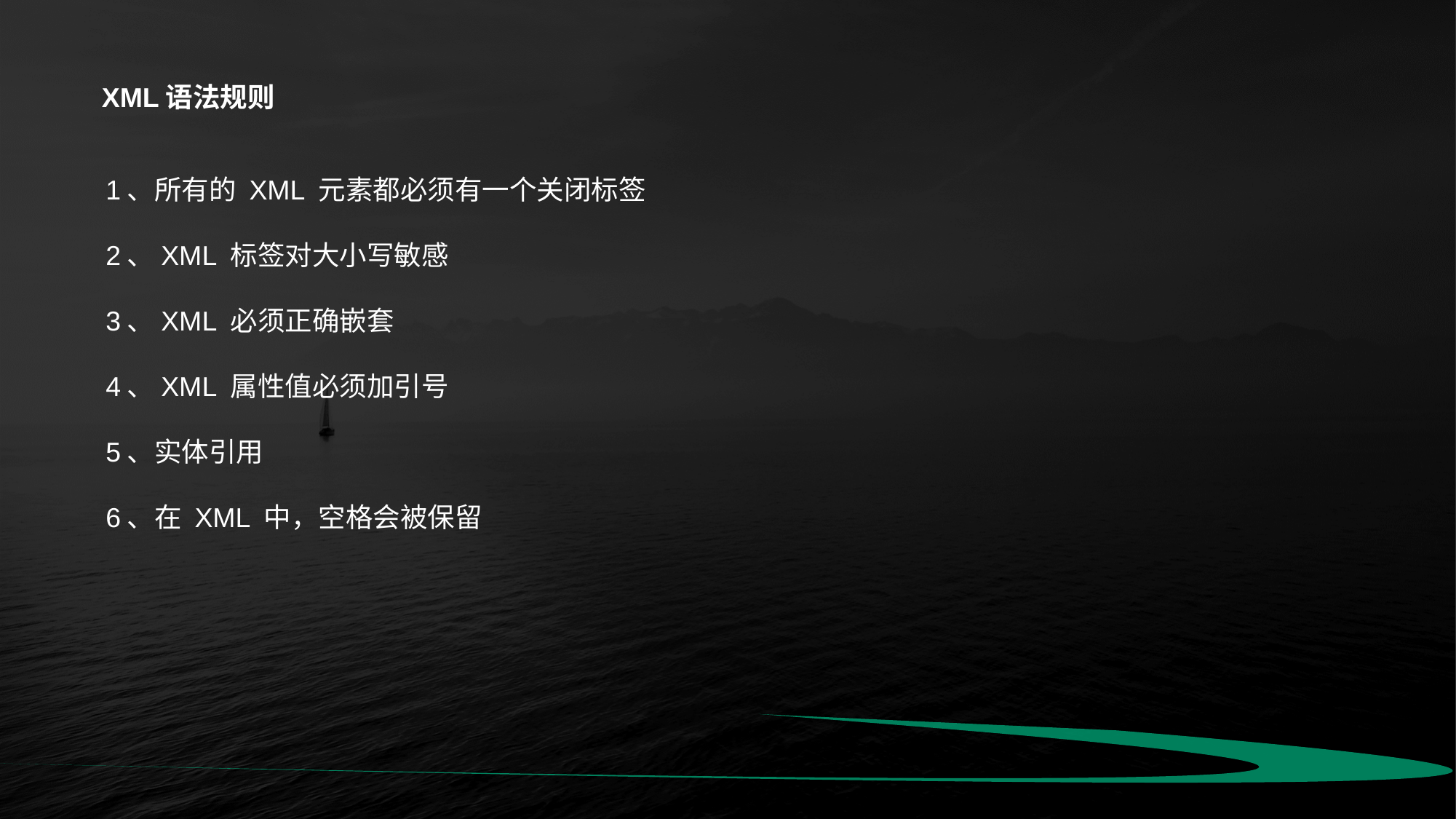

XML语法规则
1、所有的 XML 元素都必须有一个关闭标签

2、XML 标签对大小写敏感

3、XML 必须正确嵌套

4、XML 属性值必须加引号

5、实体引用

6、在 XML 中，空格会被保留